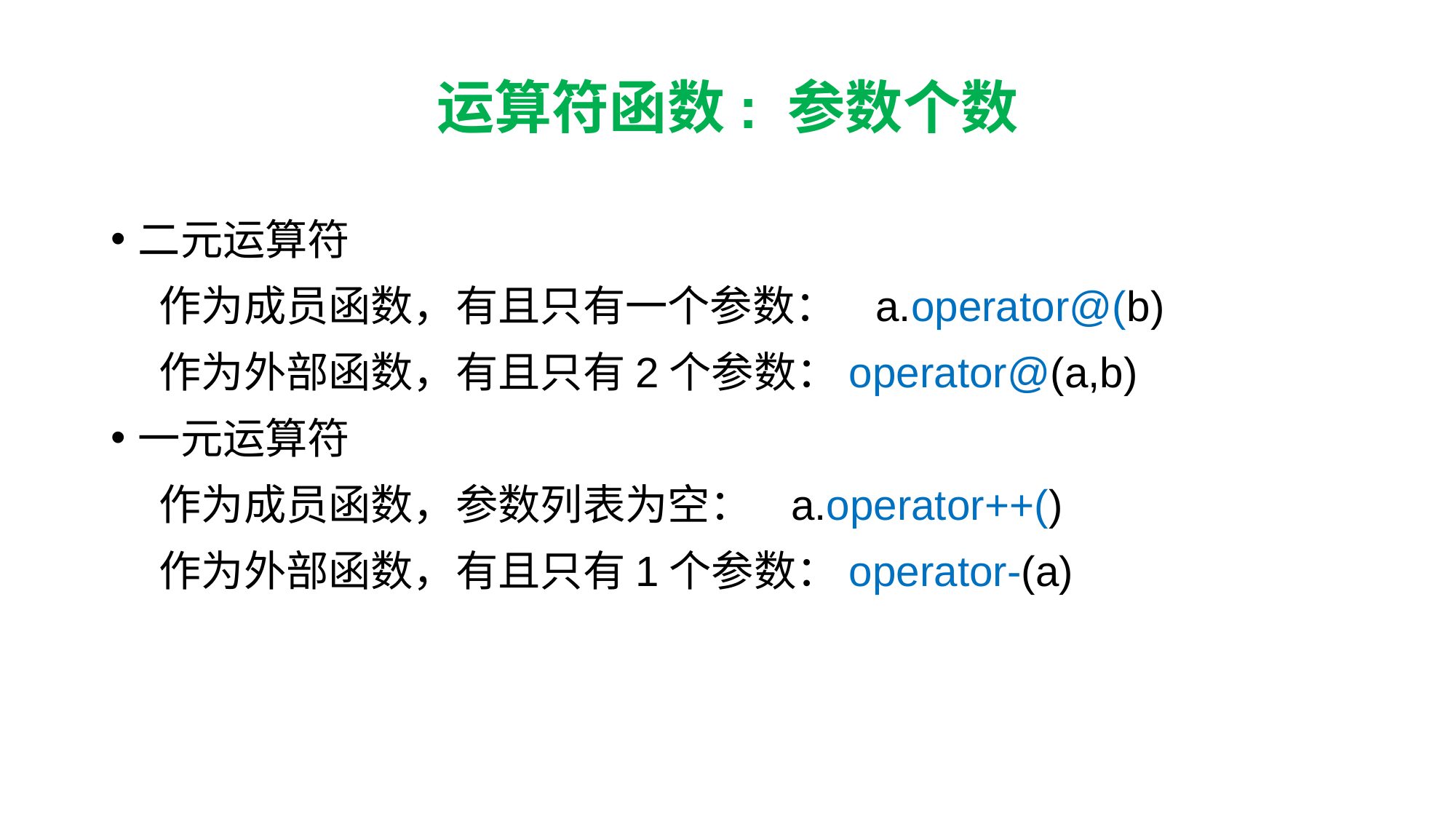

# 运算符函数: 参数个数
二元运算符
    作为成员函数，有且只有一个参数：   a.operator@(b)
    作为外部函数，有且只有2个参数：operator@(a,b)
一元运算符
    作为成员函数，参数列表为空：   a.operator++()
    作为外部函数，有且只有1个参数：operator-(a)